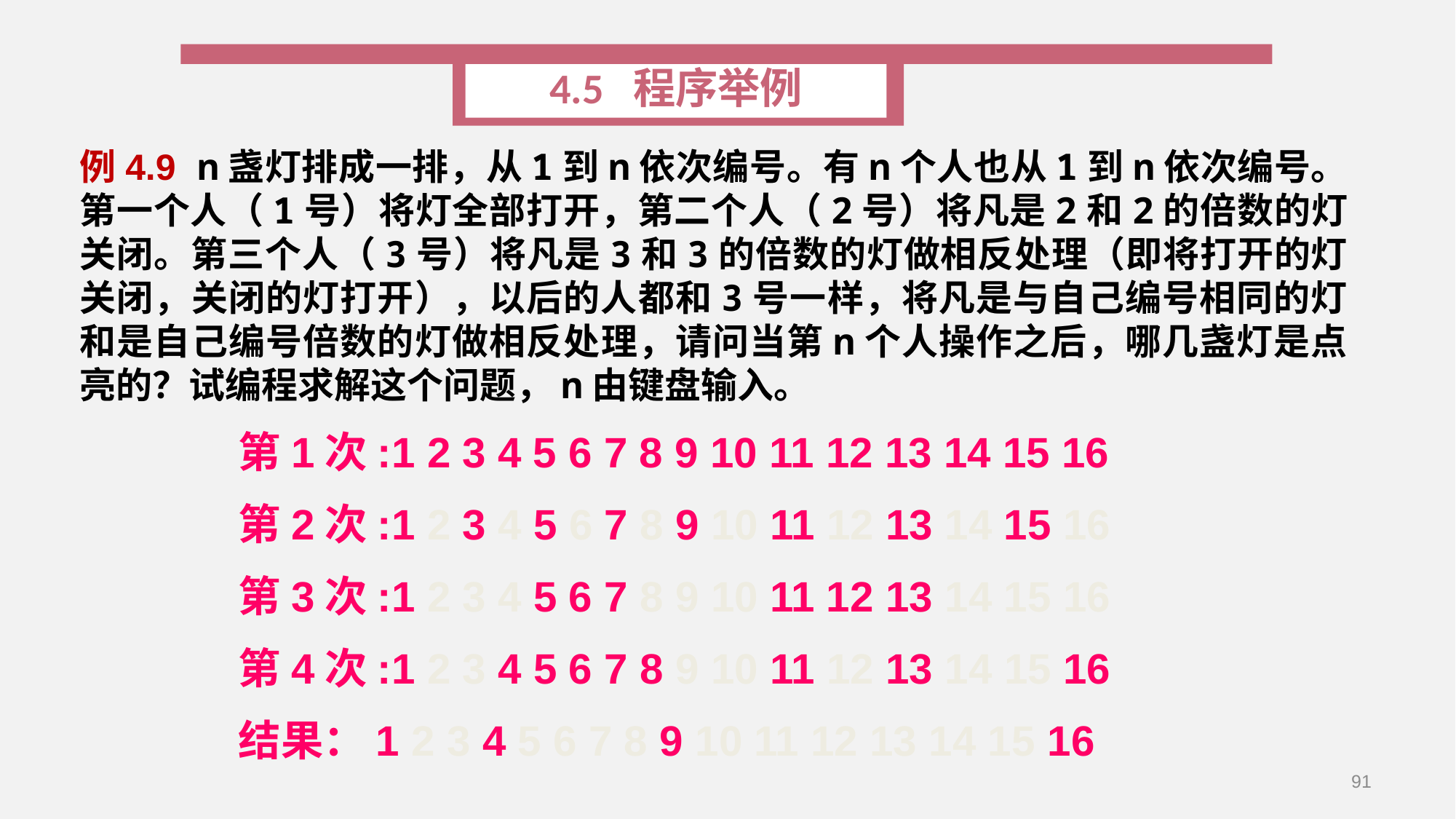

4.5  程序举例
例4.9  n盏灯排成一排，从1到n依次编号。有n个人也从1到n依次编号。第一个人（1号）将灯全部打开，第二个人（2号）将凡是2和2的倍数的灯关闭。第三个人（3号）将凡是3和3的倍数的灯做相反处理（即将打开的灯关闭，关闭的灯打开），以后的人都和3号一样，将凡是与自己编号相同的灯和是自己编号倍数的灯做相反处理，请问当第n个人操作之后，哪几盏灯是点亮的？试编程求解这个问题，n由键盘输入。
第1次:1 2 3 4 5 6 7 8 9 10 11 12 13 14 15 16
第2次:1 2 3 4 5 6 7 8 9 10 11 12 13 14 15 16
第3次:1 2 3 4 5 6 7 8 9 10 11 12 13 14 15 16
第4次:1 2 3 4 5 6 7 8 9 10 11 12 13 14 15 16
结果：1 2 3 4 5 6 7 8 9 10 11 12 13 14 15 16
91